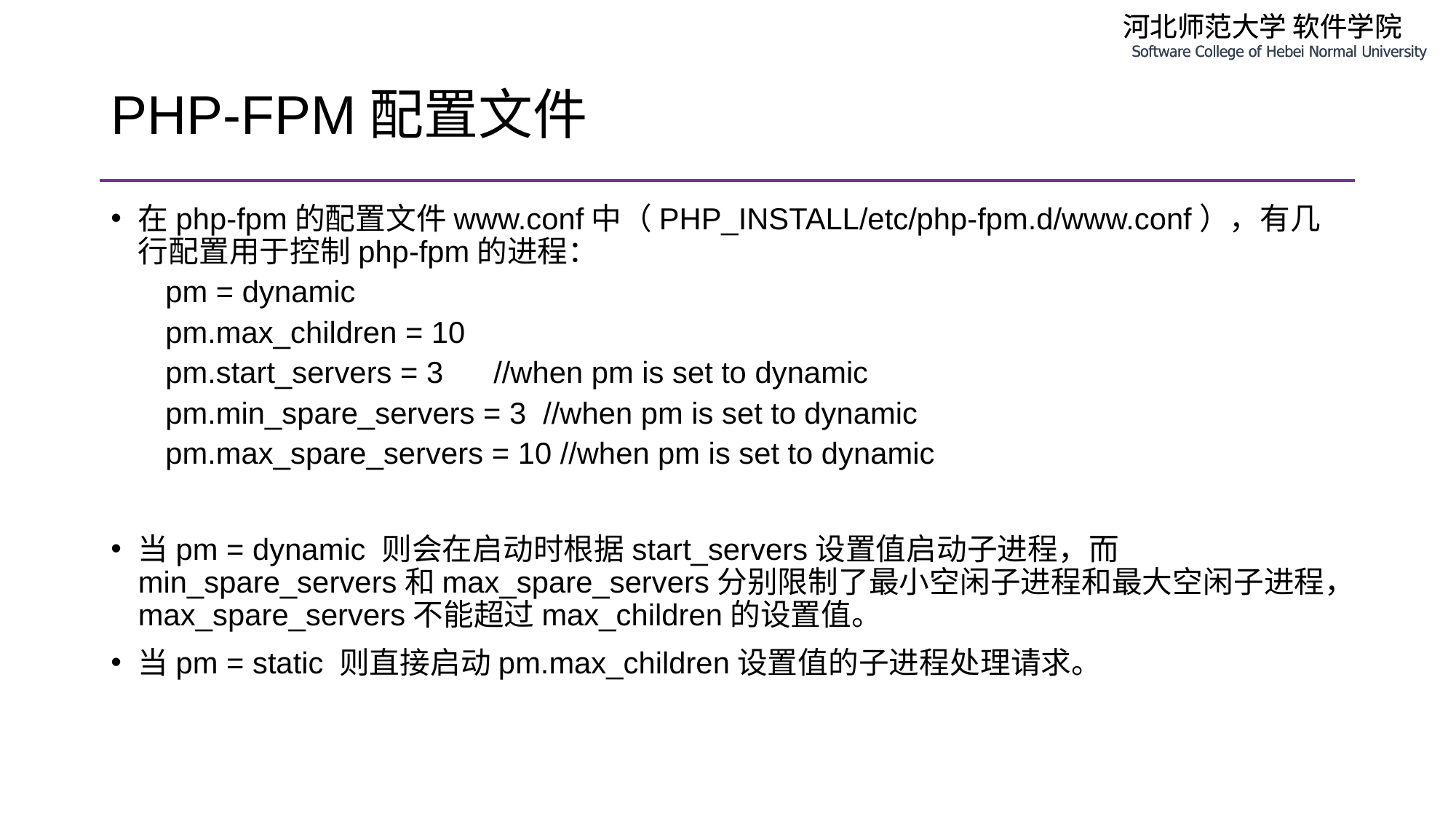

# PHP-FPM配置文件
在php-fpm的配置文件www.conf中（PHP_INSTALL/etc/php-fpm.d/www.conf），有几行配置用于控制php-fpm的进程：
pm = dynamic
pm.max_children = 10
pm.start_servers = 3      //when pm is set to dynamic
pm.min_spare_servers = 3  //when pm is set to dynamic
pm.max_spare_servers = 10 //when pm is set to dynamic

当pm = dynamic 则会在启动时根据start_servers设置值启动子进程，而min_spare_servers和max_spare_servers分别限制了最小空闲子进程和最大空闲子进程，max_spare_servers不能超过max_children的设置值。
当pm = static 则直接启动pm.max_children设置值的子进程处理请求。